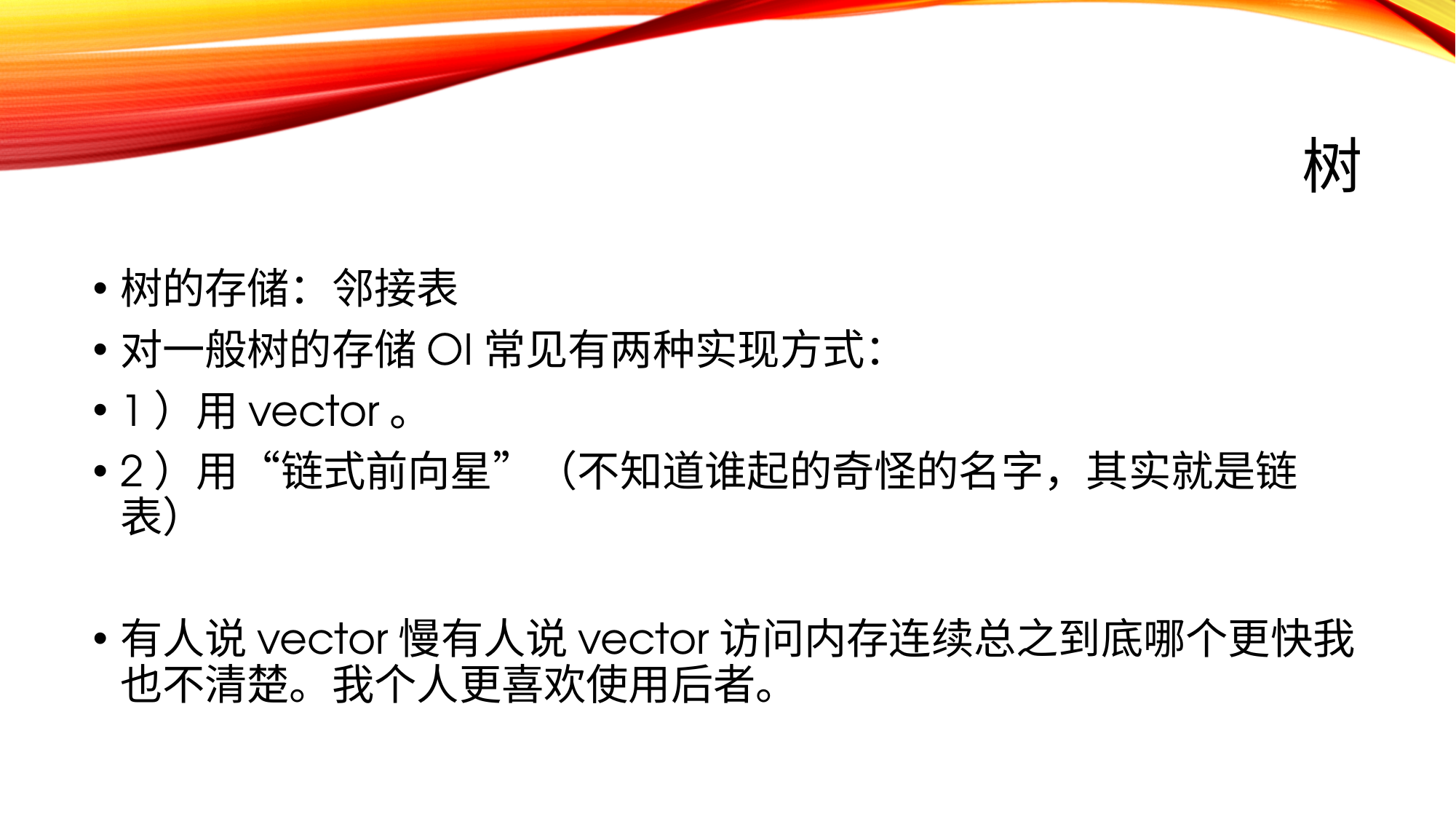

# 树
树的存储：邻接表
对一般树的存储OI常见有两种实现方式：
1）用vector。
2）用“链式前向星”（不知道谁起的奇怪的名字，其实就是链表）

有人说vector慢有人说vector访问内存连续总之到底哪个更快我也不清楚。我个人更喜欢使用后者。